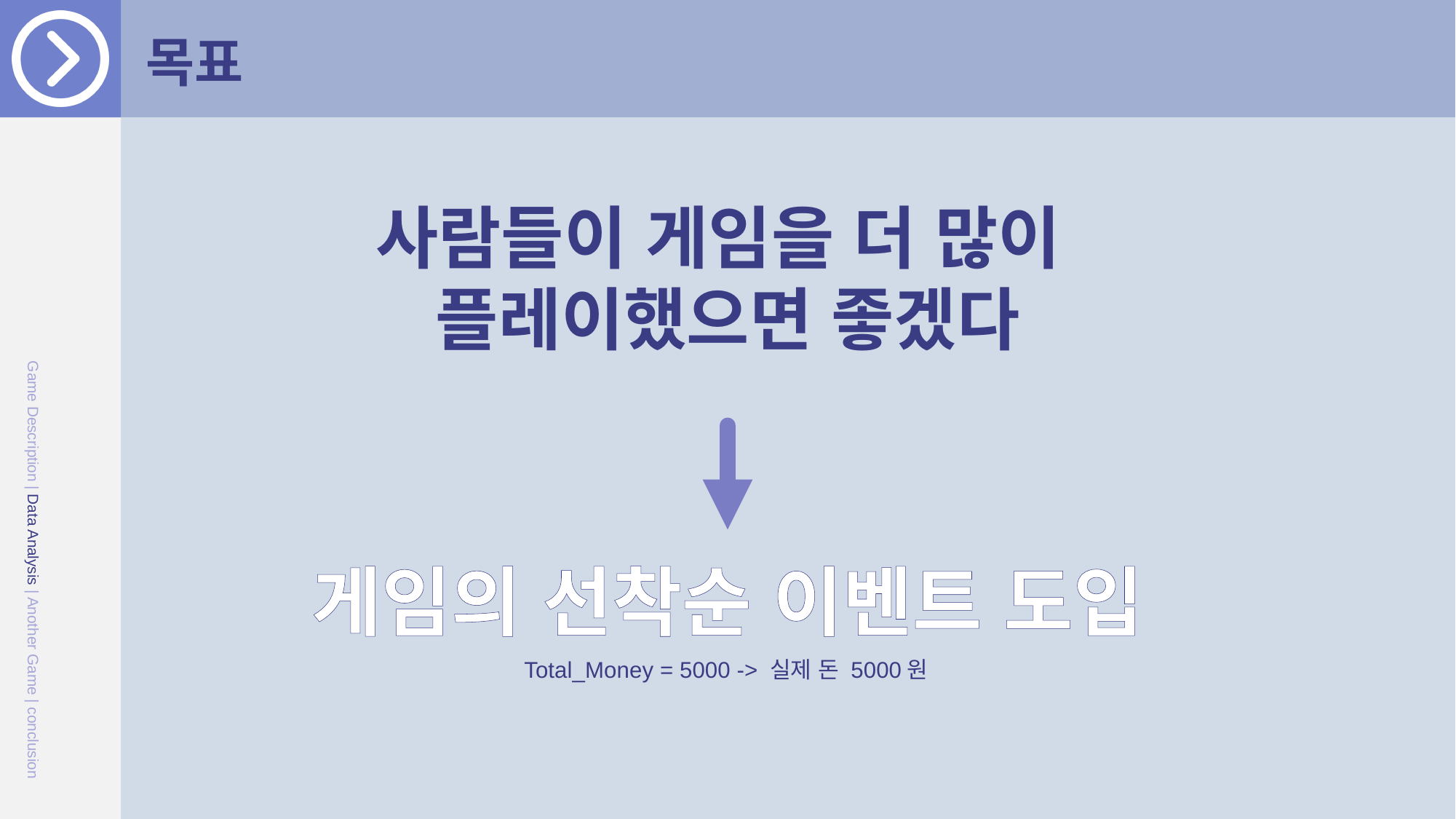

목표
사람들이 게임을 더 많이
플레이했으면 좋겠다
게임의 선착순 이벤트 도입
Game Description | Data Analysis | Another Game | conclusion
Total_Money = 5000 -> 실제 돈 5000원